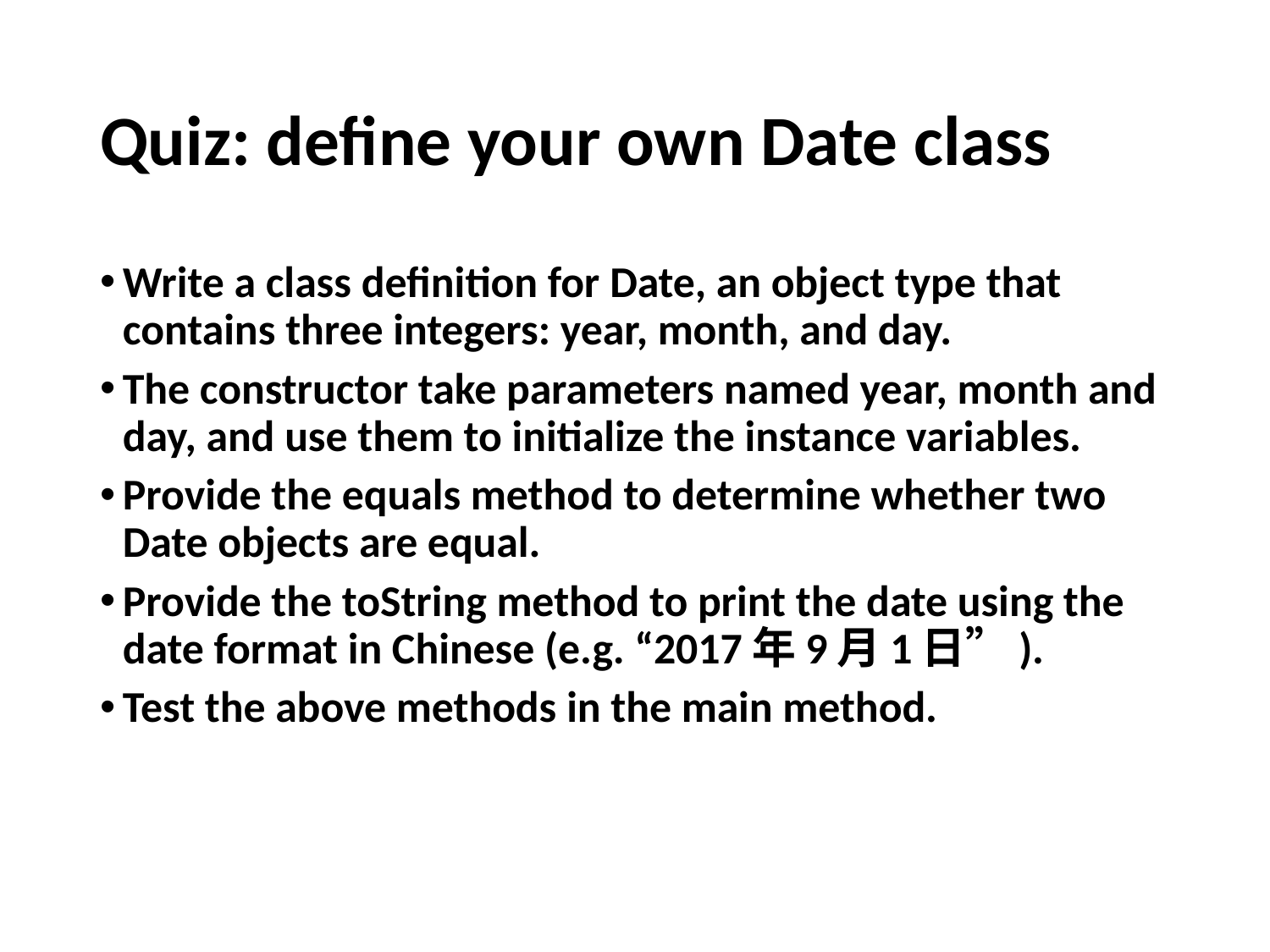

# Quiz: define your own Date class
Write a class definition for Date, an object type that contains three integers: year, month, and day.
The constructor take parameters named year, month and day, and use them to initialize the instance variables.
Provide the equals method to determine whether two Date objects are equal.
Provide the toString method to print the date using the date format in Chinese (e.g. “2017年9月1日”).
Test the above methods in the main method.